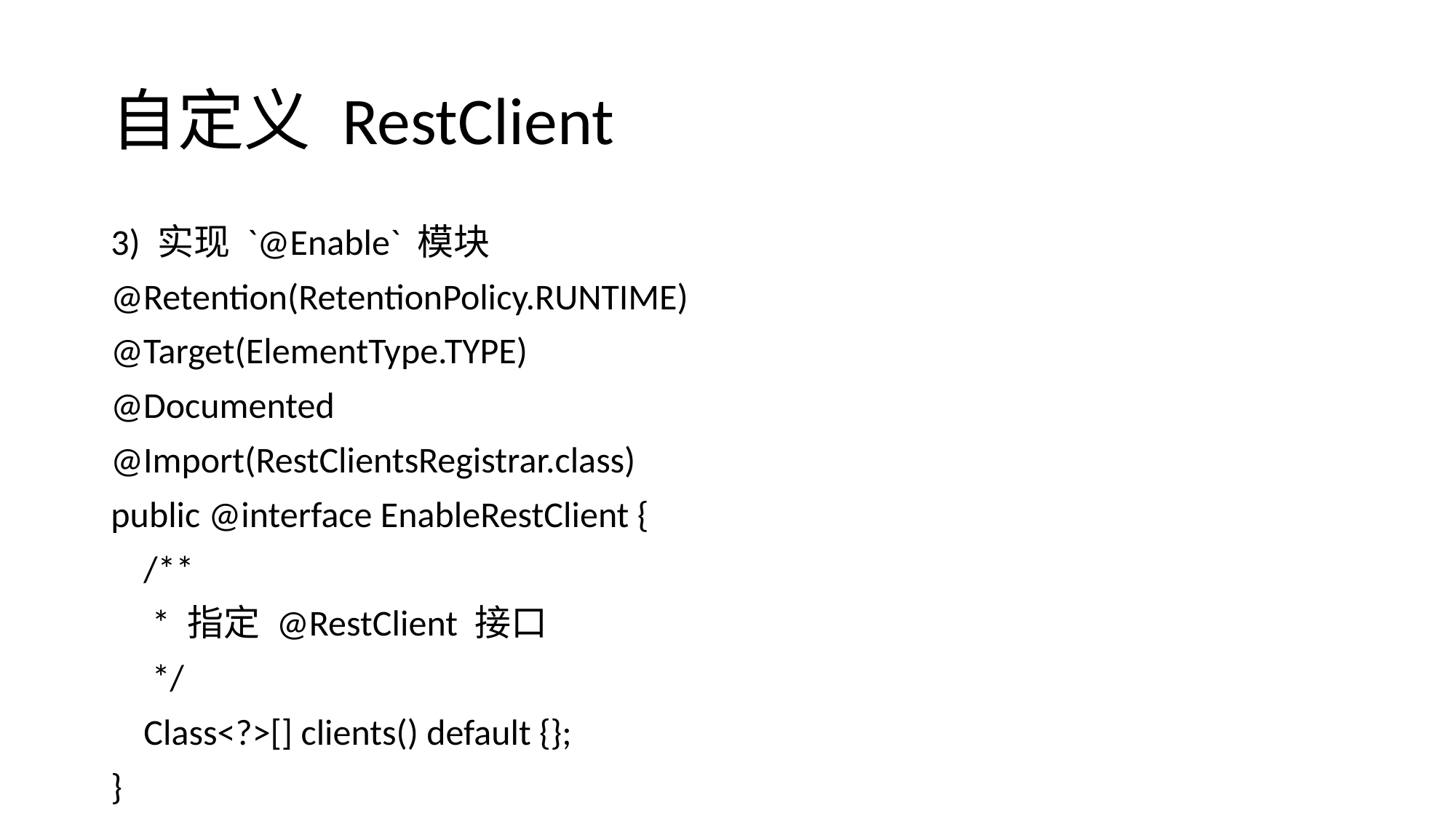

# 自定义 RestClient
3) 实现 `@Enable` 模块
@Retention(RetentionPolicy.RUNTIME)
@Target(ElementType.TYPE)
@Documented
@Import(RestClientsRegistrar.class)
public @interface EnableRestClient {
    /**
     * 指定 @RestClient 接口
     */
    Class<?>[] clients() default {};
}